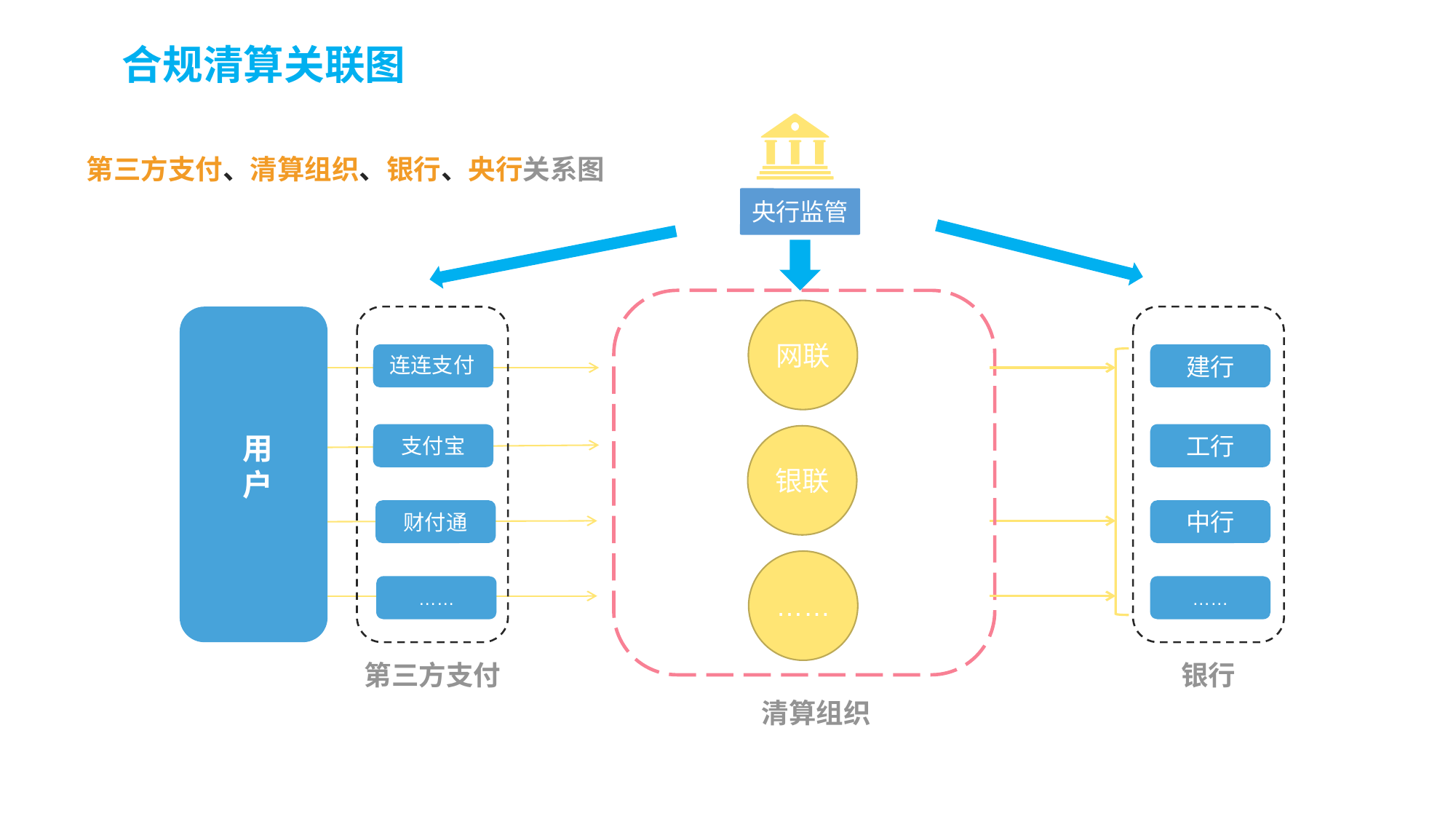

合规清算关联图

第三方支付、清算组织、银行、央行关系图
央行监管

网联平台
网联

建行
连连支付

网联
（清算）
用户
支付宝
工行
银联
财付通
中行
……
……
……
第三方支付
银行
清算组织